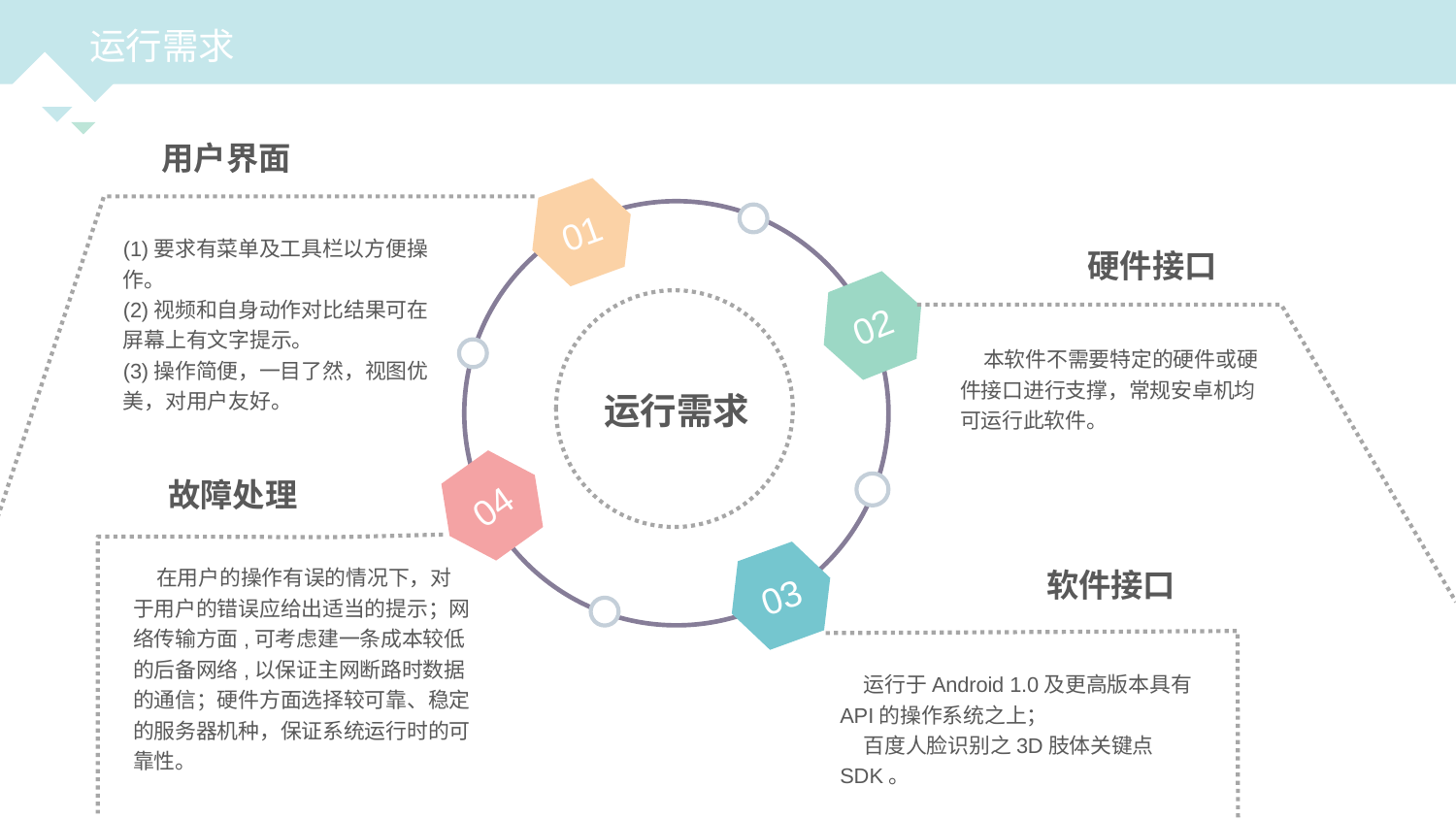

运行需求

用户界面

01

(1)要求有菜单及工具栏以方便操作。
(2)视频和自身动作对比结果可在屏幕上有文字提示。
(3)操作简便，一目了然，视图优美，对用户友好。
硬件接口
02

运行需求

    本软件不需要特定的硬件或硬件接口进行支撑，常规安卓机均可运行此软件。
04
故障处理

03
    在用户的操作有误的情况下，对于用户的错误应给出适当的提示；网络传输方面,可考虑建一条成本较低的后备网络,以保证主网断路时数据的通信；硬件方面选择较可靠、稳定的服务器机种，保证系统运行时的可靠性。
软件接口

    运行于Android 1.0及更高版本具有API的操作系统之上；
    百度人脸识别之3D肢体关键点SDK。